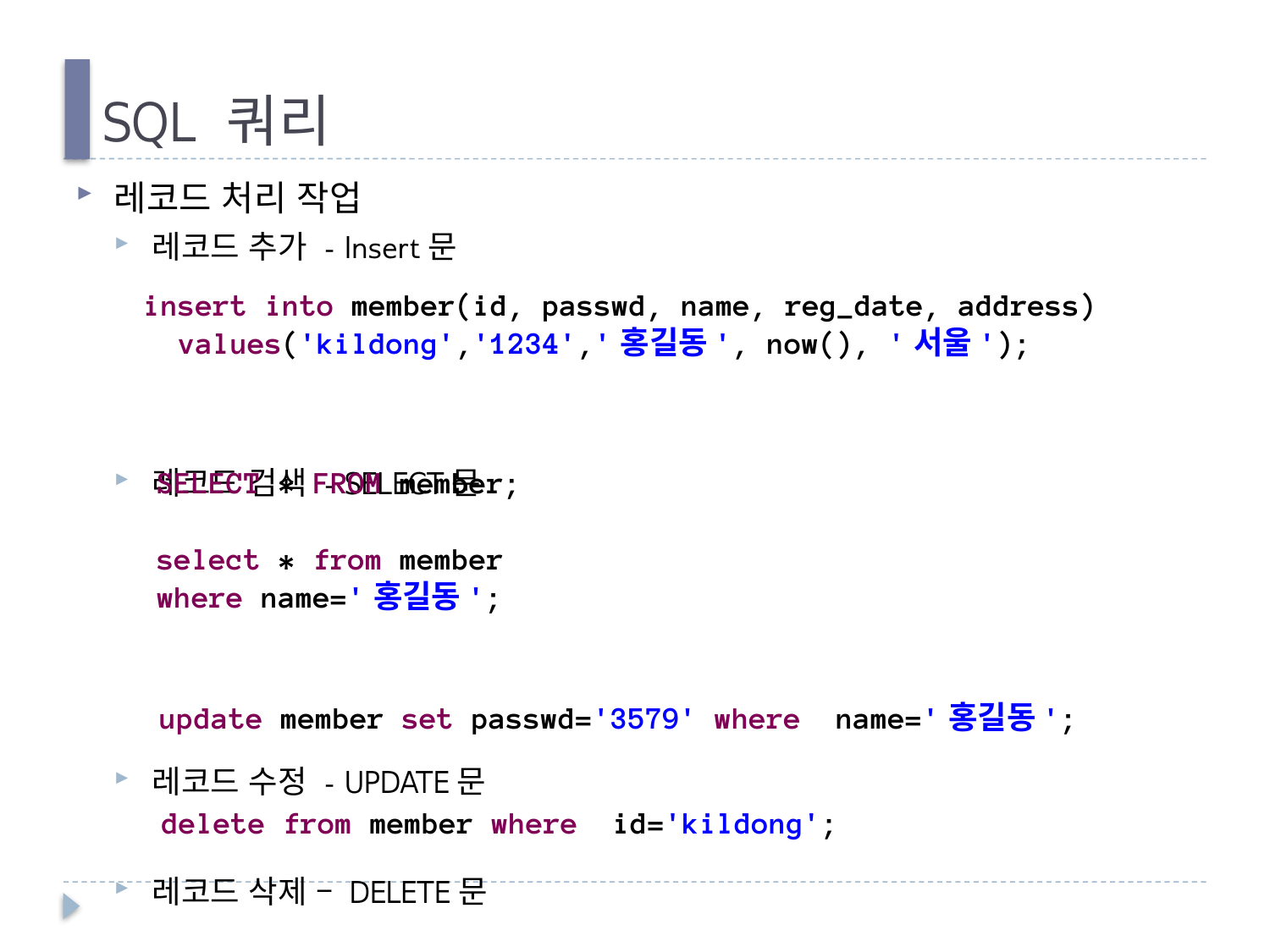

# SQL 쿼리
레코드 처리 작업
레코드 추가 - Insert문

레코드 검색 - SELECT문

레코드 수정 - UPDATE문

레코드 삭제 – DELETE문

insert into member(id, passwd, name, reg_date, address)
  values('kildong','1234','홍길동', now(), '서울');

 SELECT * FROM member;

 select * from member
 where name='홍길동';
update member set passwd='3579' where  name='홍길동';
delete from member where  id='kildong';